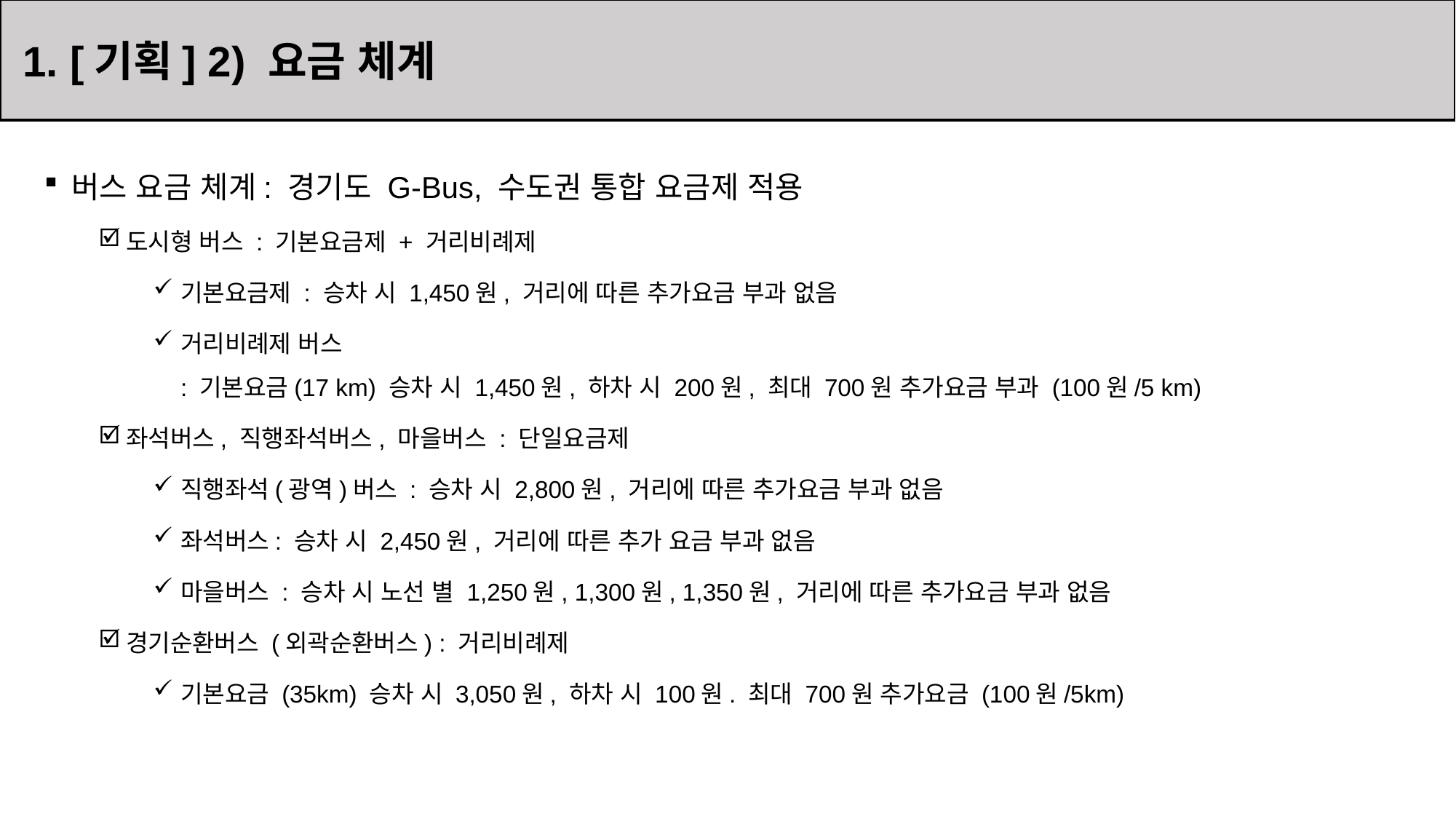

1. [기획] 2) 요금 체계
버스 요금 체계: 경기도 G-Bus, 수도권 통합 요금제 적용
도시형 버스 : 기본요금제 + 거리비례제
기본요금제 : 승차 시 1,450원, 거리에 따른 추가요금 부과 없음
거리비례제 버스
: 기본요금(17 km) 승차 시 1,450원, 하차 시 200원, 최대 700원 추가요금 부과 (100원/5 km)
좌석버스, 직행좌석버스, 마을버스 : 단일요금제
직행좌석(광역)버스 : 승차 시 2,800원, 거리에 따른 추가요금 부과 없음
좌석버스: 승차 시 2,450원, 거리에 따른 추가 요금 부과 없음
마을버스 : 승차 시 노선 별 1,250원, 1,300원, 1,350원, 거리에 따른 추가요금 부과 없음
경기순환버스 (외곽순환버스) : 거리비례제
기본요금 (35km) 승차 시 3,050원, 하차 시 100원. 최대 700원 추가요금 (100원/5km)